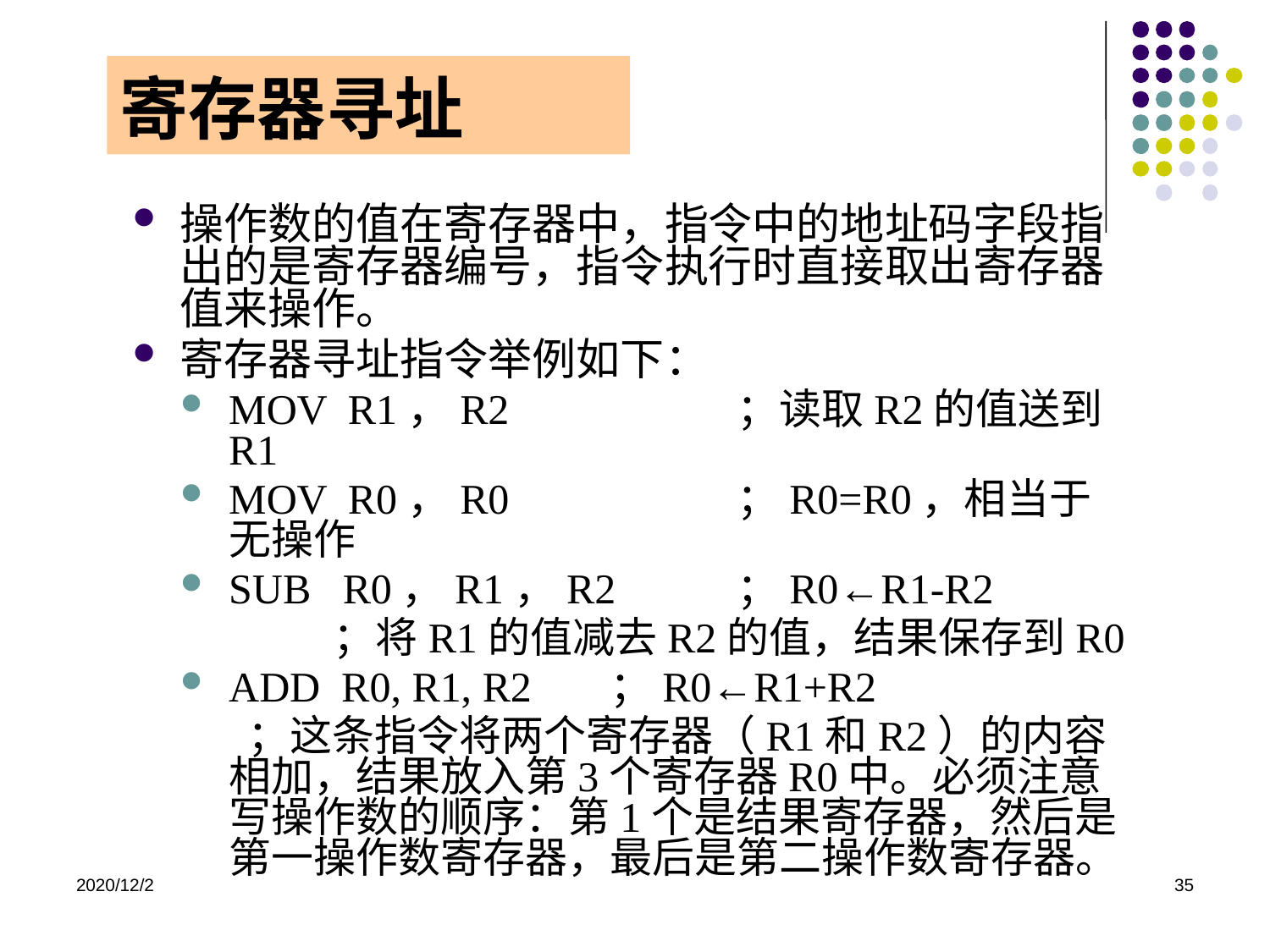

# 寄存器寻址
操作数的值在寄存器中，指令中的地址码字段指出的是寄存器编号，指令执行时直接取出寄存器值来操作。
寄存器寻址指令举例如下：
MOV  R1，R2 		；读取R2的值送到R1
MOV  R0，R0		；R0=R0，相当于无操作
SUB   R0，R1，R2	；R0←R1-R2
               ；将R1的值减去R2的值，结果保存到R0
ADD  R0, R1, R2    	；R0←R1+R2
      ；这条指令将两个寄存器（R1和R2）的内容相加，结果放入第3个寄存器R0中。必须注意写操作数的顺序：第1个是结果寄存器，然后是第一操作数寄存器，最后是第二操作数寄存器。
2020/12/2
35